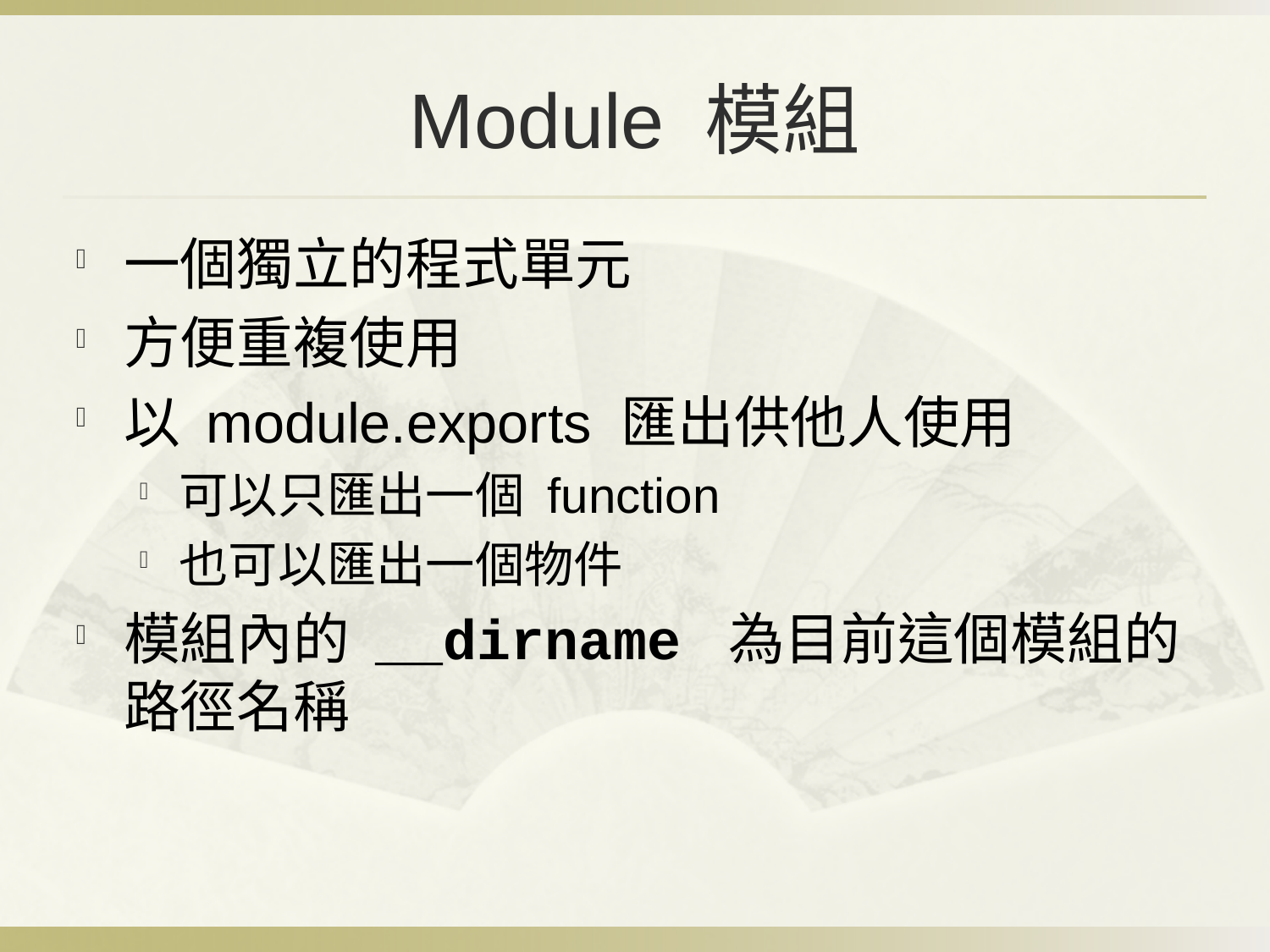

# Module 模組
一個獨立的程式單元
方便重複使用
以 module.exports 匯出供他人使用
可以只匯出一個 function
也可以匯出一個物件
模組內的 __dirname 為目前這個模組的路徑名稱